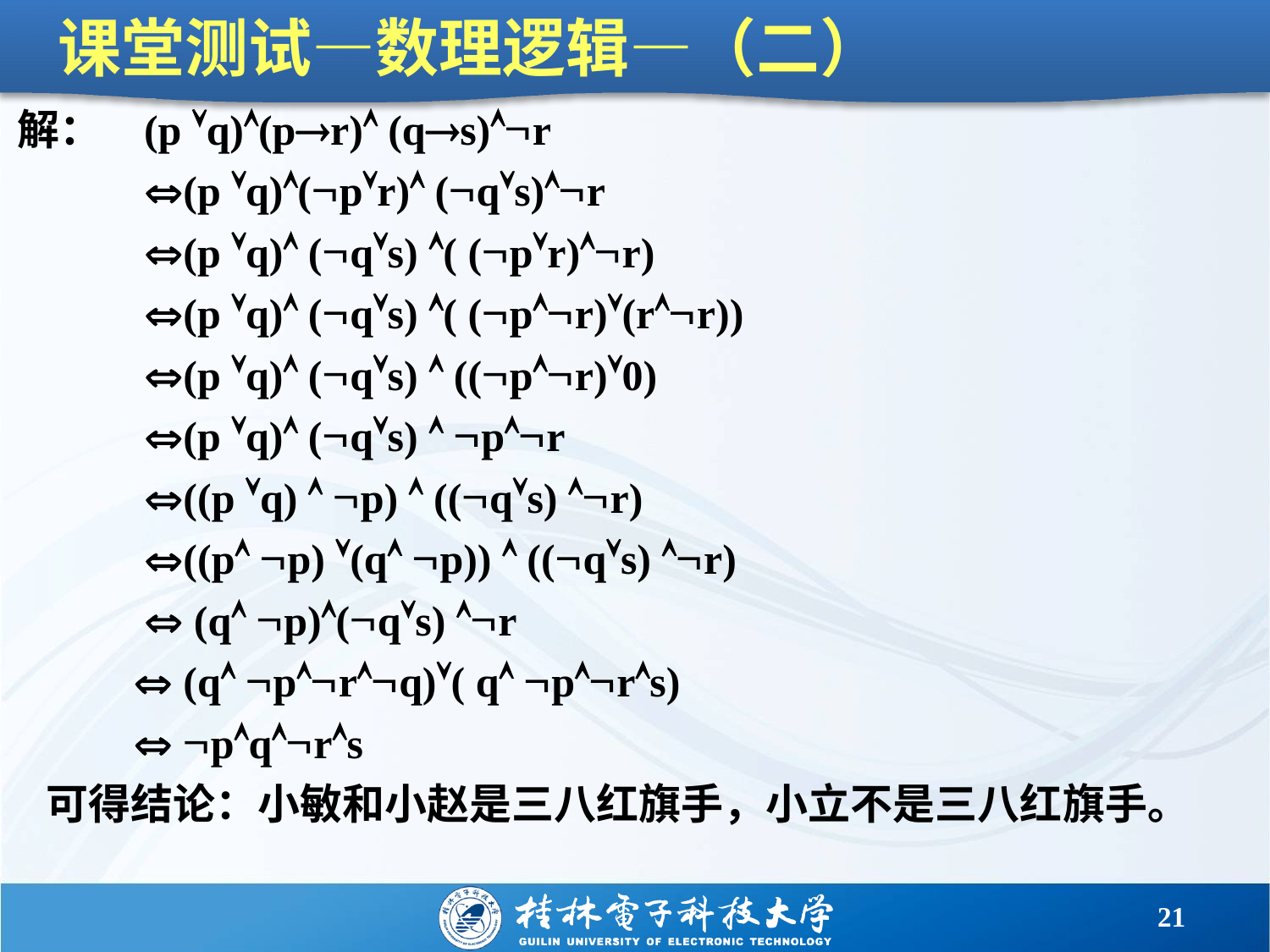

# 课堂测试—数理逻辑—（二）
解：	(p ∨q)∧(p→r)∧ (q→s)∧¬r
	⇔(p ∨q)∧(¬p∨r)∧ (¬q∨s)∧¬r
	⇔(p ∨q)∧ (¬q∨s) ∧( (¬p∨r)∧¬r)
            ⇔(p ∨q)∧ (¬q∨s) ∧( (¬p∧¬r)∨(r∧¬r))
            ⇔(p ∨q)∧ (¬q∨s) ∧ ((¬p∧¬r)∨0)
            ⇔(p ∨q)∧ (¬q∨s) ∧ ¬p∧¬r
            ⇔((p ∨q) ∧ ¬p) ∧ ((¬q∨s) ∧¬r)
            ⇔((p∧ ¬p) ∨(q∧ ¬p)) ∧ ((¬q∨s) ∧¬r)
            ⇔ (q∧ ¬p)∧(¬q∨s) ∧¬r
           ⇔ (q∧ ¬p∧¬r∧¬q)∨( q∧ ¬p∧¬r∧s)
           ⇔ ¬p∧q∧¬r∧s
  可得结论：小敏和小赵是三八红旗手，小立不是三八红旗手。